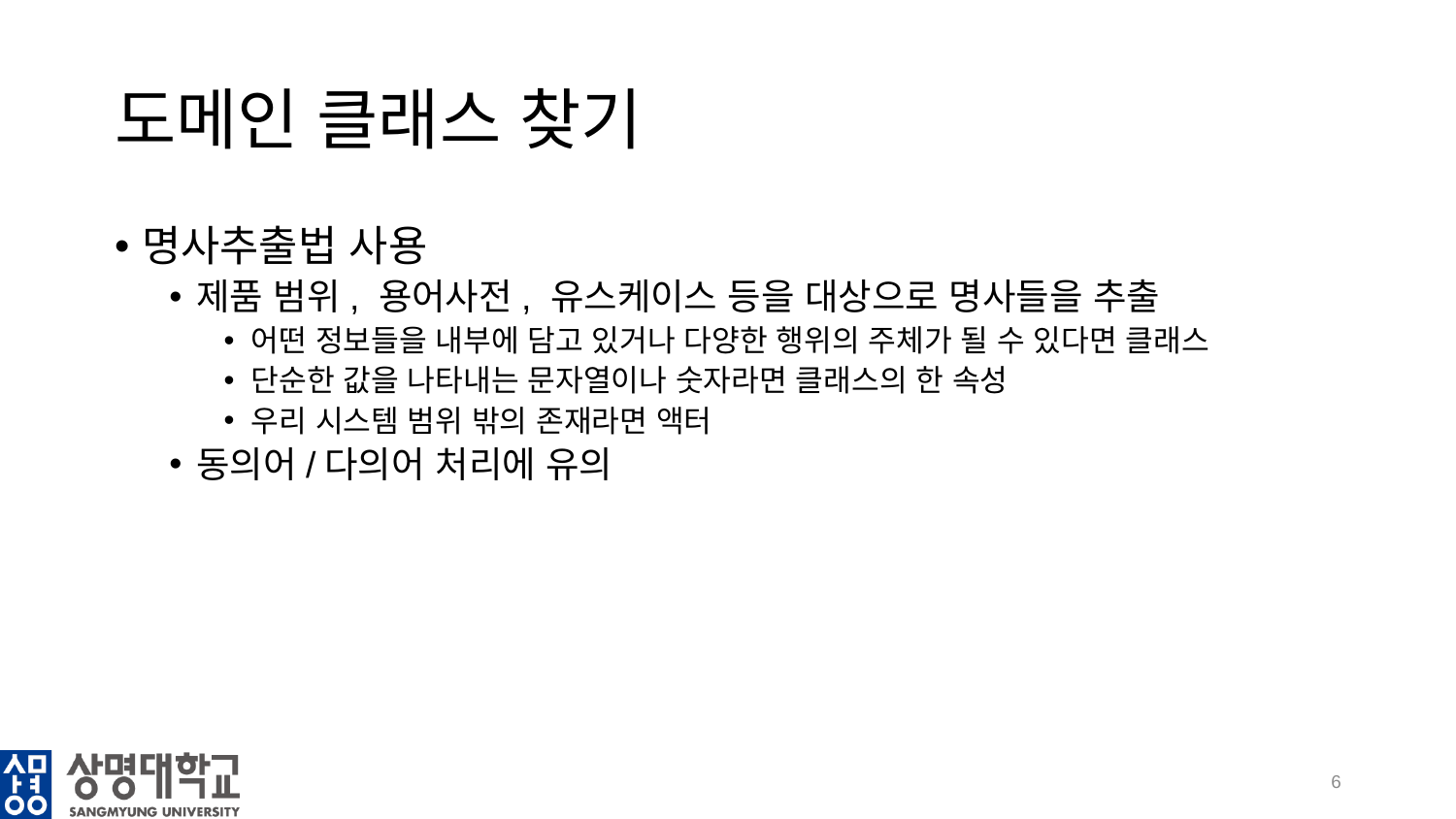

# 도메인 클래스 찾기
명사추출법 사용
제품 범위, 용어사전, 유스케이스 등을 대상으로 명사들을 추출
어떤 정보들을 내부에 담고 있거나 다양한 행위의 주체가 될 수 있다면 클래스
단순한 값을 나타내는 문자열이나 숫자라면 클래스의 한 속성
우리 시스템 범위 밖의 존재라면 액터
동의어/다의어 처리에 유의
6